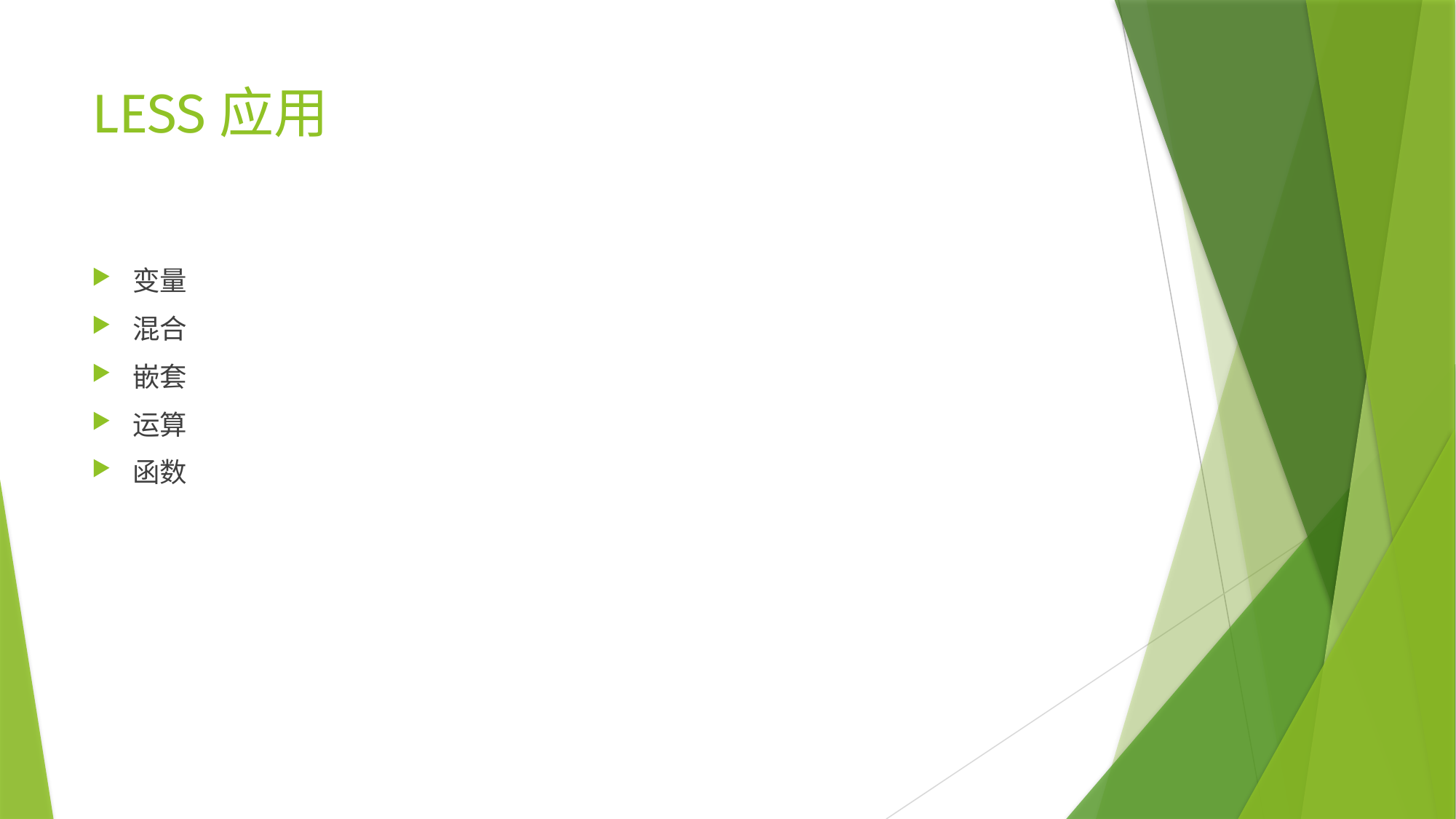

# LESS应用
变量
混合
嵌套
运算
函数